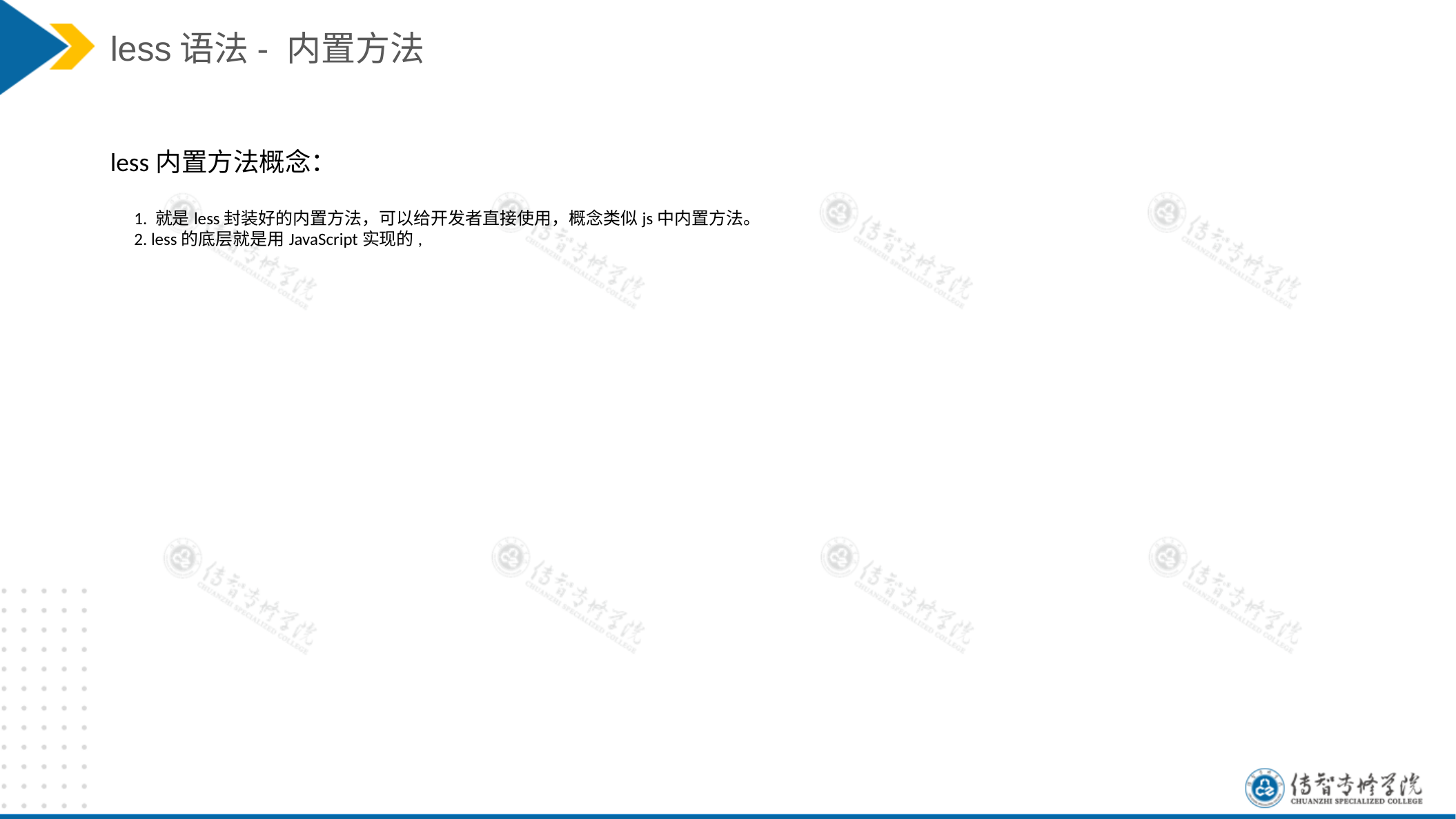

less语法- 内置方法

less内置方法概念：

      1. 就是less封装好的内置方法，可以给开发者直接使用，概念类似js中内置方法。
      2. less的底层就是用JavaScript实现的,